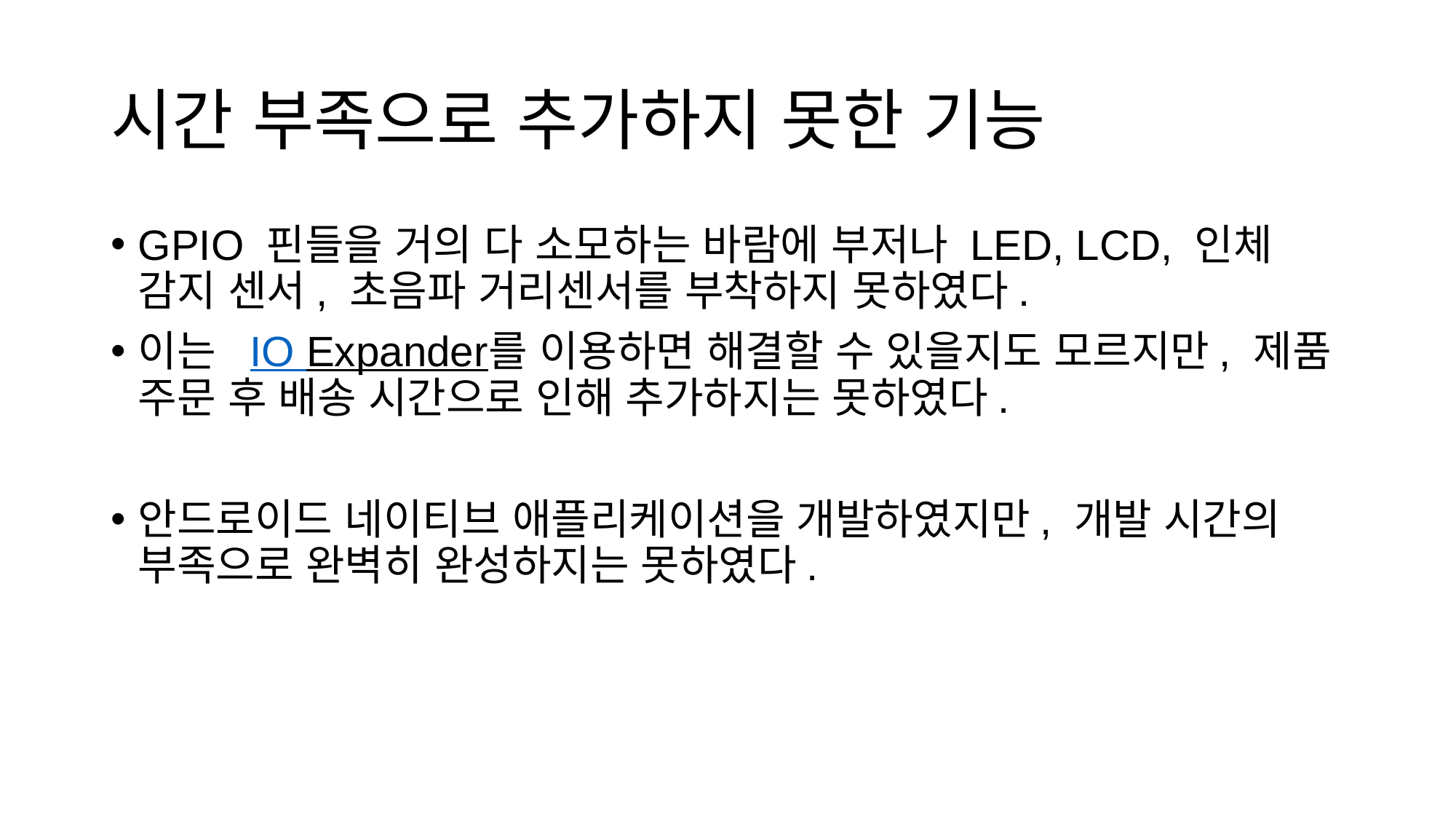

# 시간 부족으로 추가하지 못한 기능
GPIO 핀들을 거의 다 소모하는 바람에 부저나 LED, LCD, 인체 감지 센서, 초음파 거리센서를 부착하지 못하였다.
이는  IO Expander를 이용하면 해결할 수 있을지도 모르지만, 제품 주문 후 배송 시간으로 인해 추가하지는 못하였다.

안드로이드 네이티브 애플리케이션을 개발하였지만, 개발 시간의 부족으로 완벽히 완성하지는 못하였다.